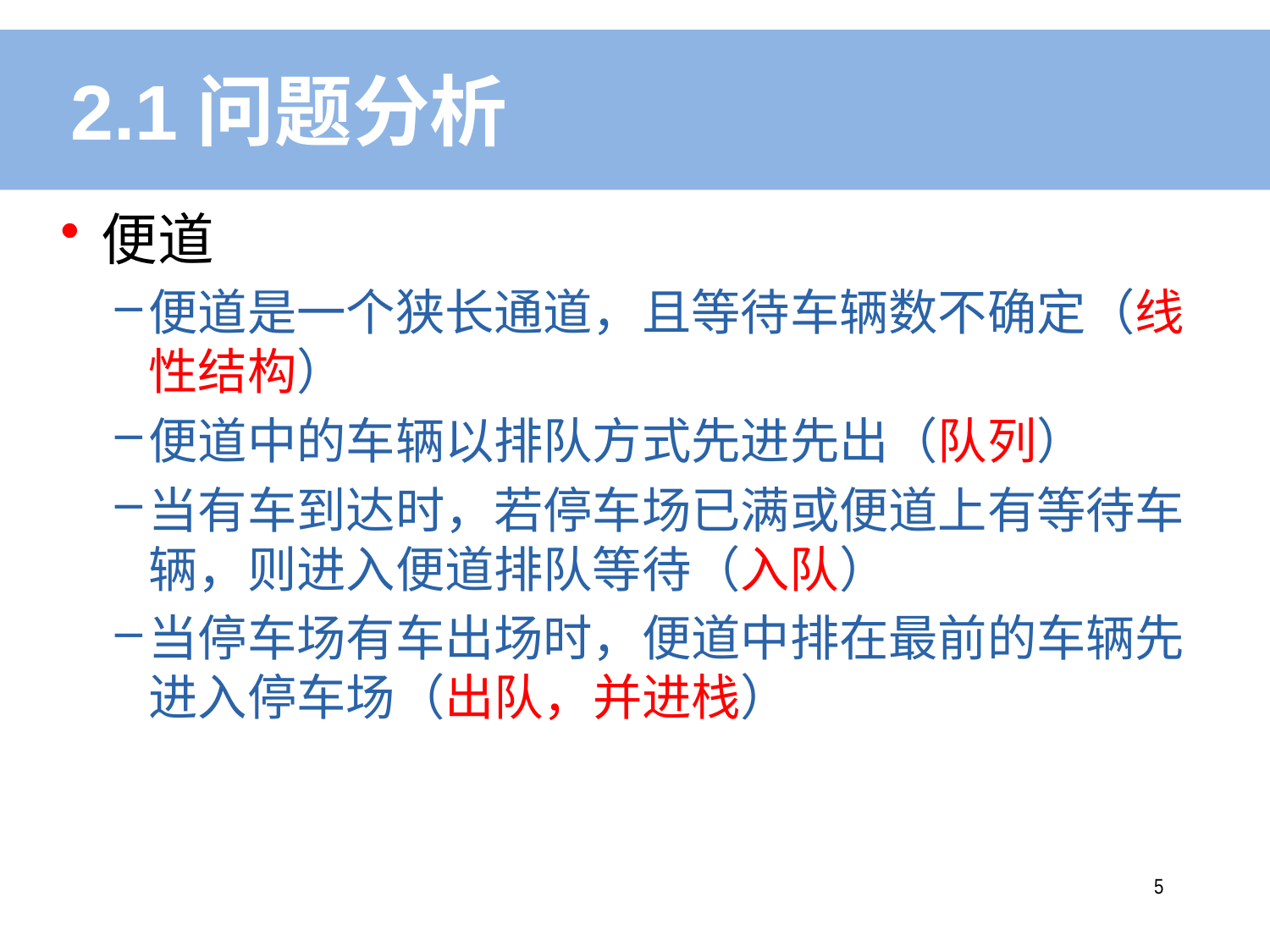

# 2.1问题分析
便道
便道是一个狭长通道，且等待车辆数不确定（线性结构）
便道中的车辆以排队方式先进先出（队列）
当有车到达时，若停车场已满或便道上有等待车辆，则进入便道排队等待（入队）
当停车场有车出场时，便道中排在最前的车辆先进入停车场（出队，并进栈）
5